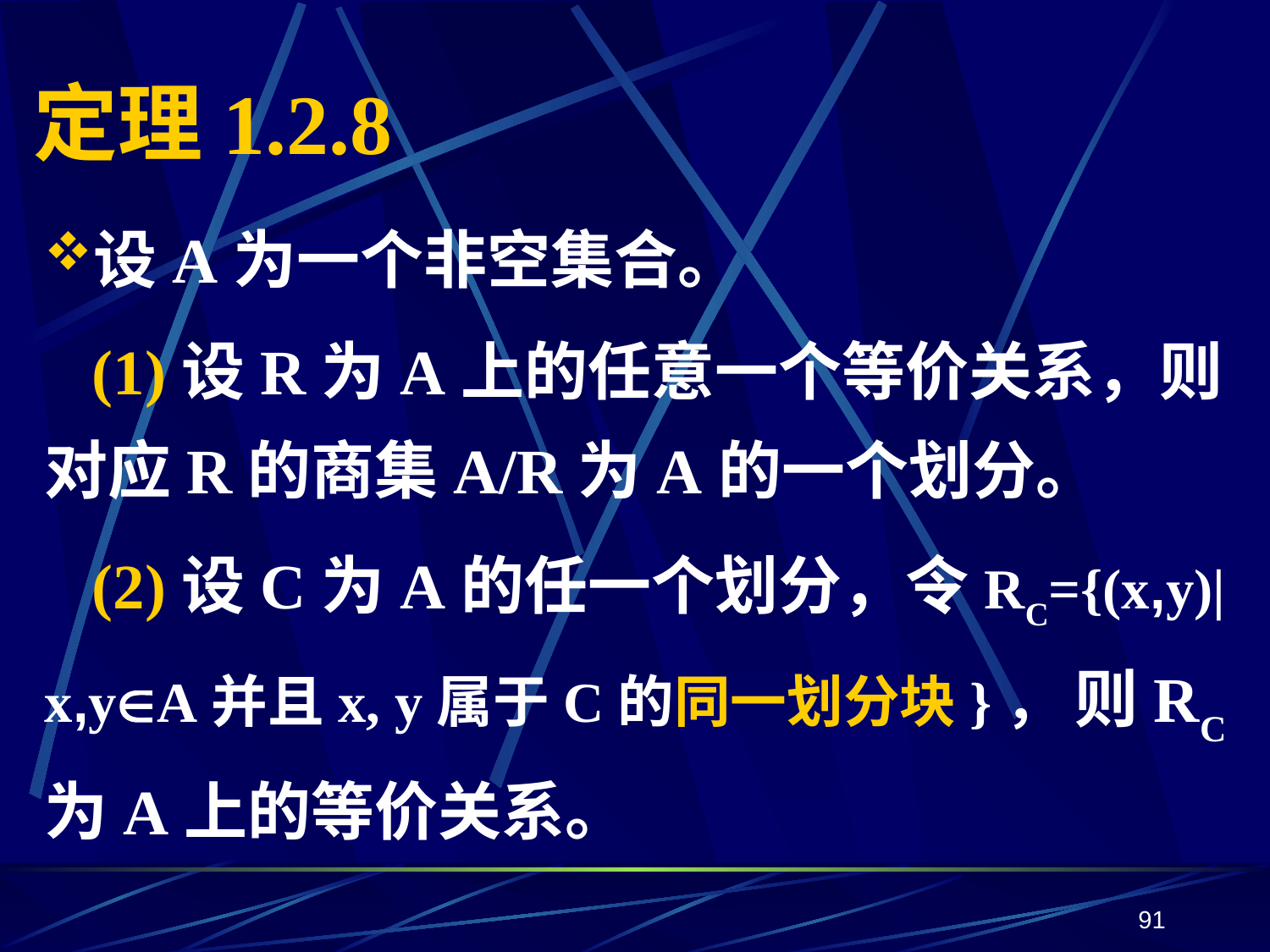

# 定理1.2.8
设A为一个非空集合。
   (1)设R为A上的任意一个等价关系，则对应R的商集A/R为A的一个划分。
   (2)设C为A的任一个划分，令RC={(x,y)|x,y∈A并且x, y属于C的同一划分块}， 则RC为A上的等价关系。
91